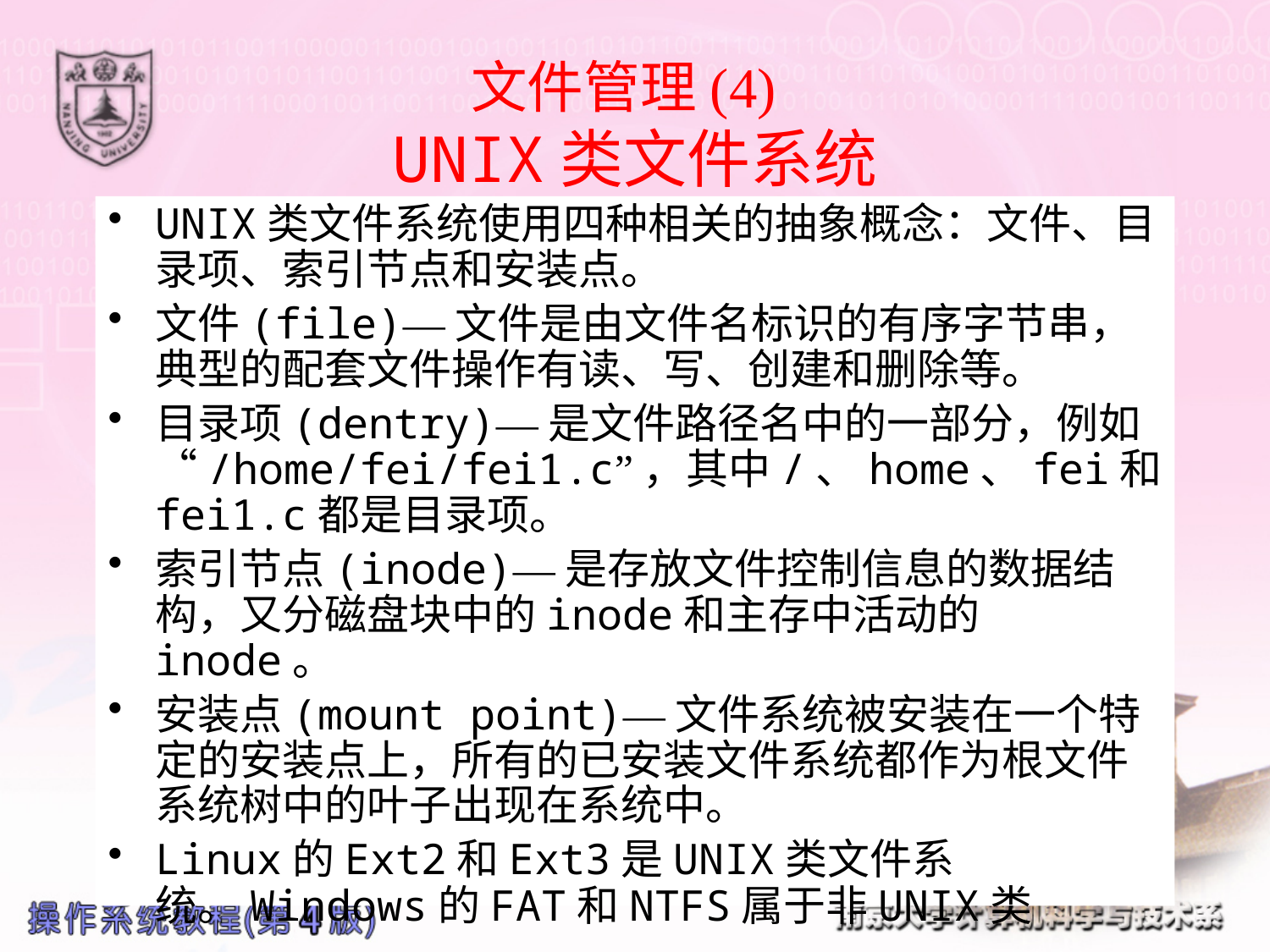

文件管理(4)
# UNIX类文件系统
UNIX类文件系统使用四种相关的抽象概念：文件、目录项、索引节点和安装点。
文件(file)—文件是由文件名标识的有序字节串，典型的配套文件操作有读、写、创建和删除等。
目录项(dentry)—是文件路径名中的一部分，例如“/home/fei/fei1.c”，其中/、home、fei和fei1.c都是目录项。
索引节点(inode)—是存放文件控制信息的数据结构，又分磁盘块中的inode和主存中活动的inode。
安装点(mount point)—文件系统被安装在一个特定的安装点上，所有的已安装文件系统都作为根文件系统树中的叶子出现在系统中。
Linux的Ext2和Ext3是UNIX类文件系统。Windows的FAT和NTFS属于非UNIX类